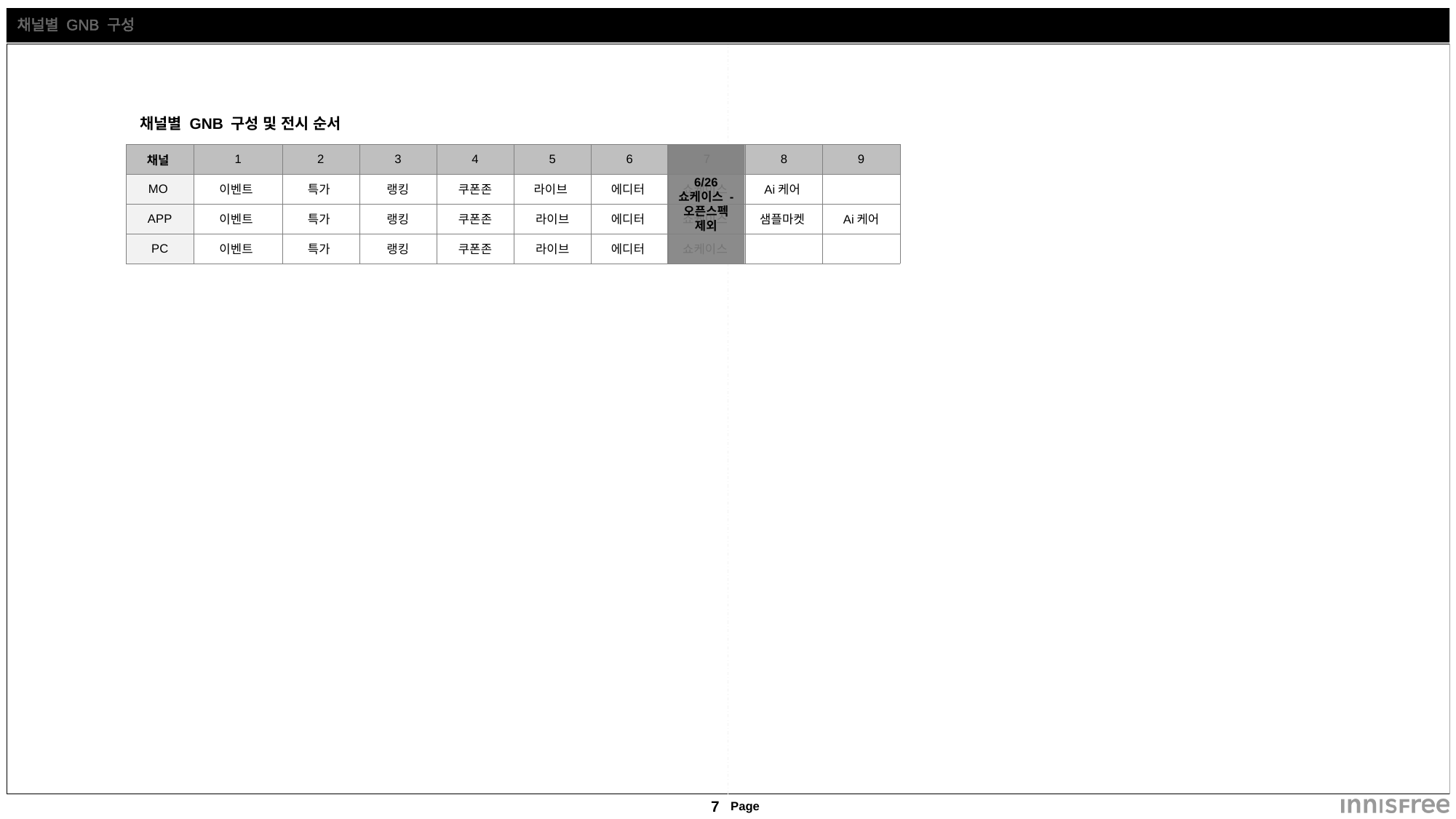

# 채널별 GNB 구성
채널별 GNB 구성 및 전시 순서
| 채널 | 1 | 2 | 3 | 4 | 5 | 6 | 7 | 8 | 9 |
| --- | --- | --- | --- | --- | --- | --- | --- | --- | --- |
| MO | 이벤트 | 특가 | 랭킹 | 쿠폰존 | 라이브 | 에디터 | 쇼케이스 | Ai케어 |  |
| APP | 이벤트 | 특가 | 랭킹 | 쿠폰존 | 라이브 | 에디터 | 쇼케이스 | 샘플마켓 | Ai케어 |
| PC | 이벤트 | 특가 | 랭킹 | 쿠폰존 | 라이브 | 에디터 | 쇼케이스 |  |  |
6/26
쇼케이스 - 오픈스펙제외